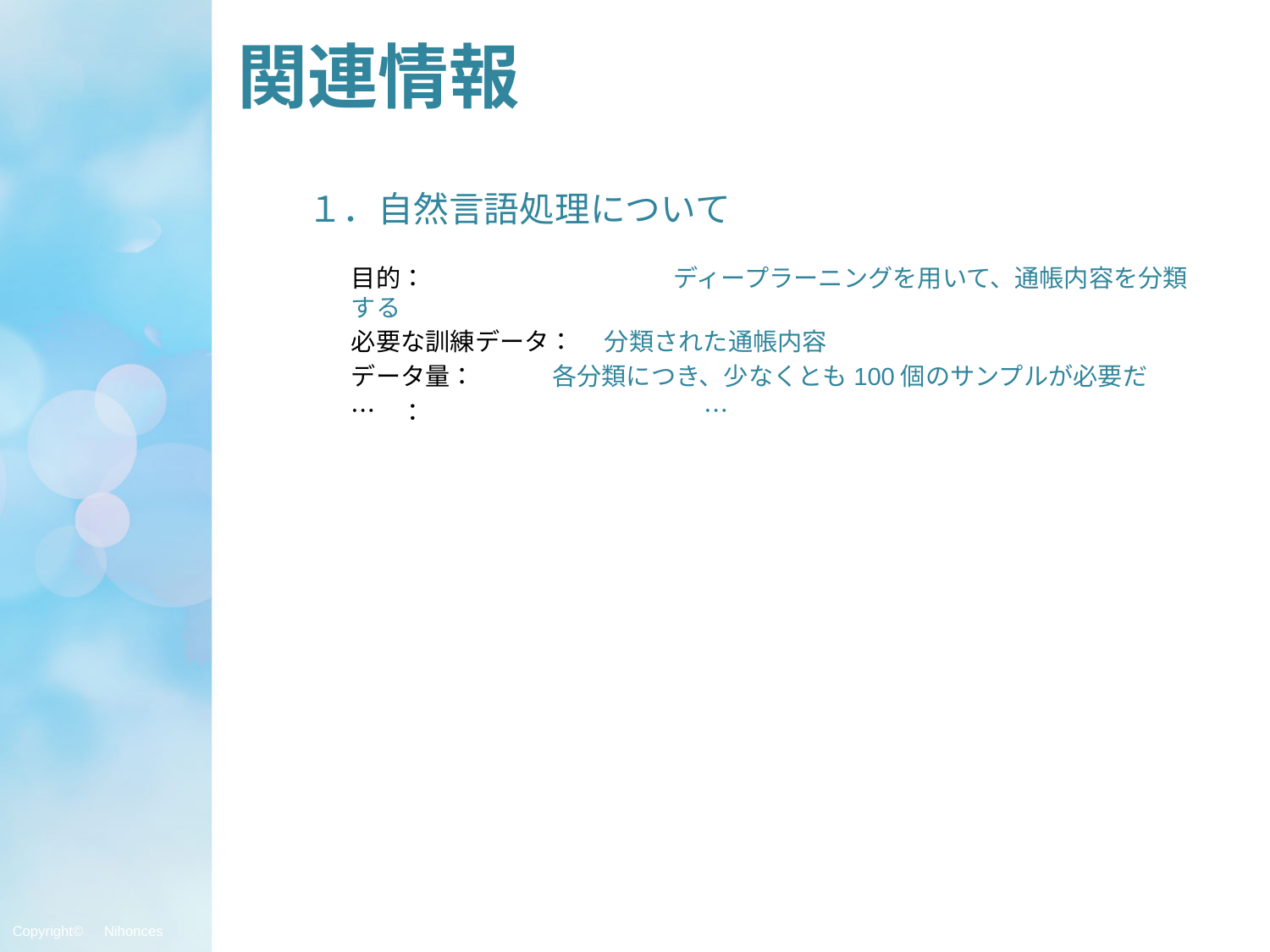

# 関連情報
１．自然言語処理について
目的：　　　　　　　　　　ディープラーニングを用いて、通帳内容を分類する
必要な訓練データ：　 分類された通帳内容
データ量：              各分類につき、少なくとも100個のサンプルが必要だ
…　：　　　　　　　　　　　…
Copyright©　Nihonces